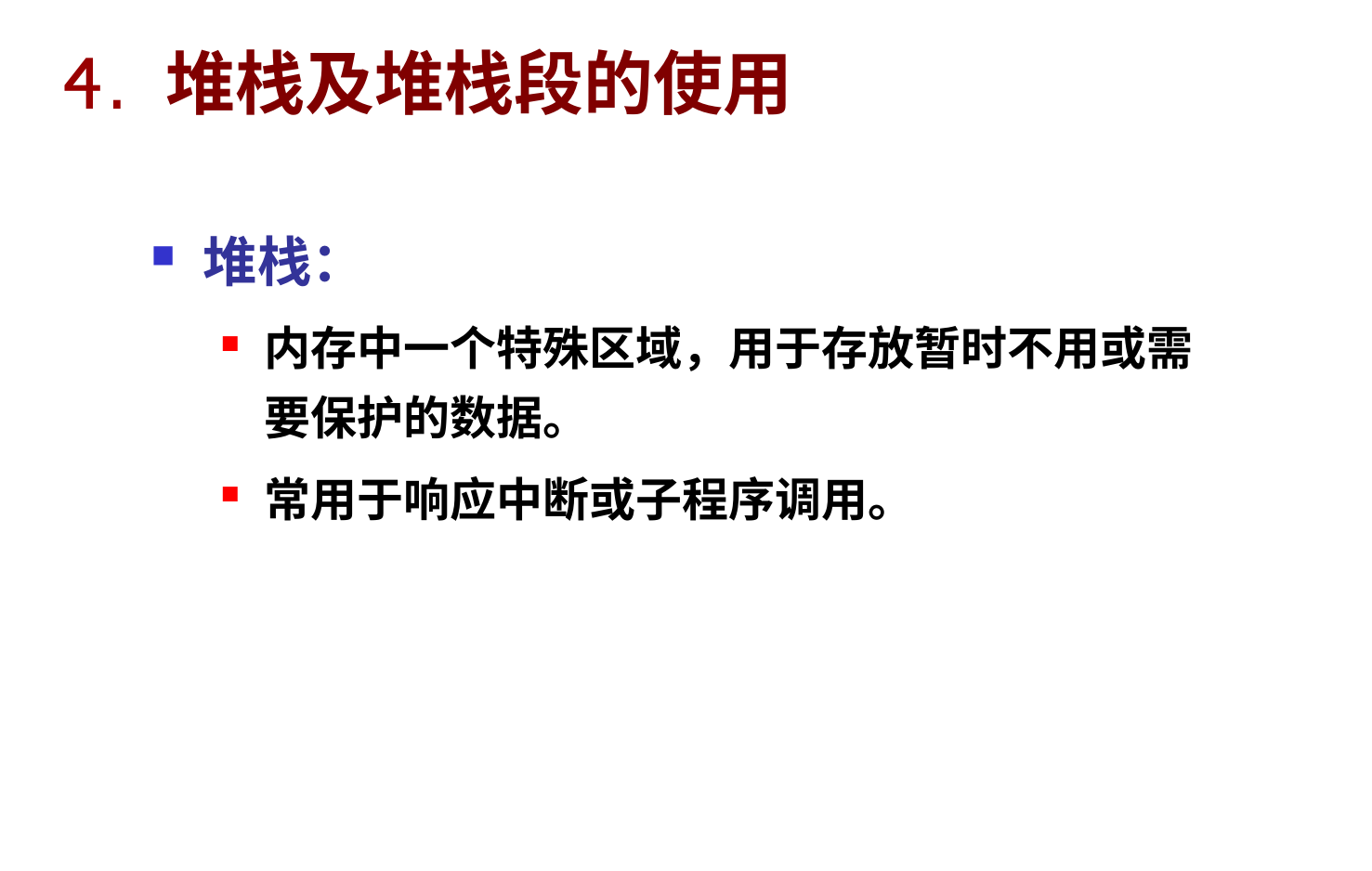

# 4. 堆栈及堆栈段的使用
堆栈：
内存中一个特殊区域，用于存放暂时不用或需要保护的数据。
常用于响应中断或子程序调用。
60